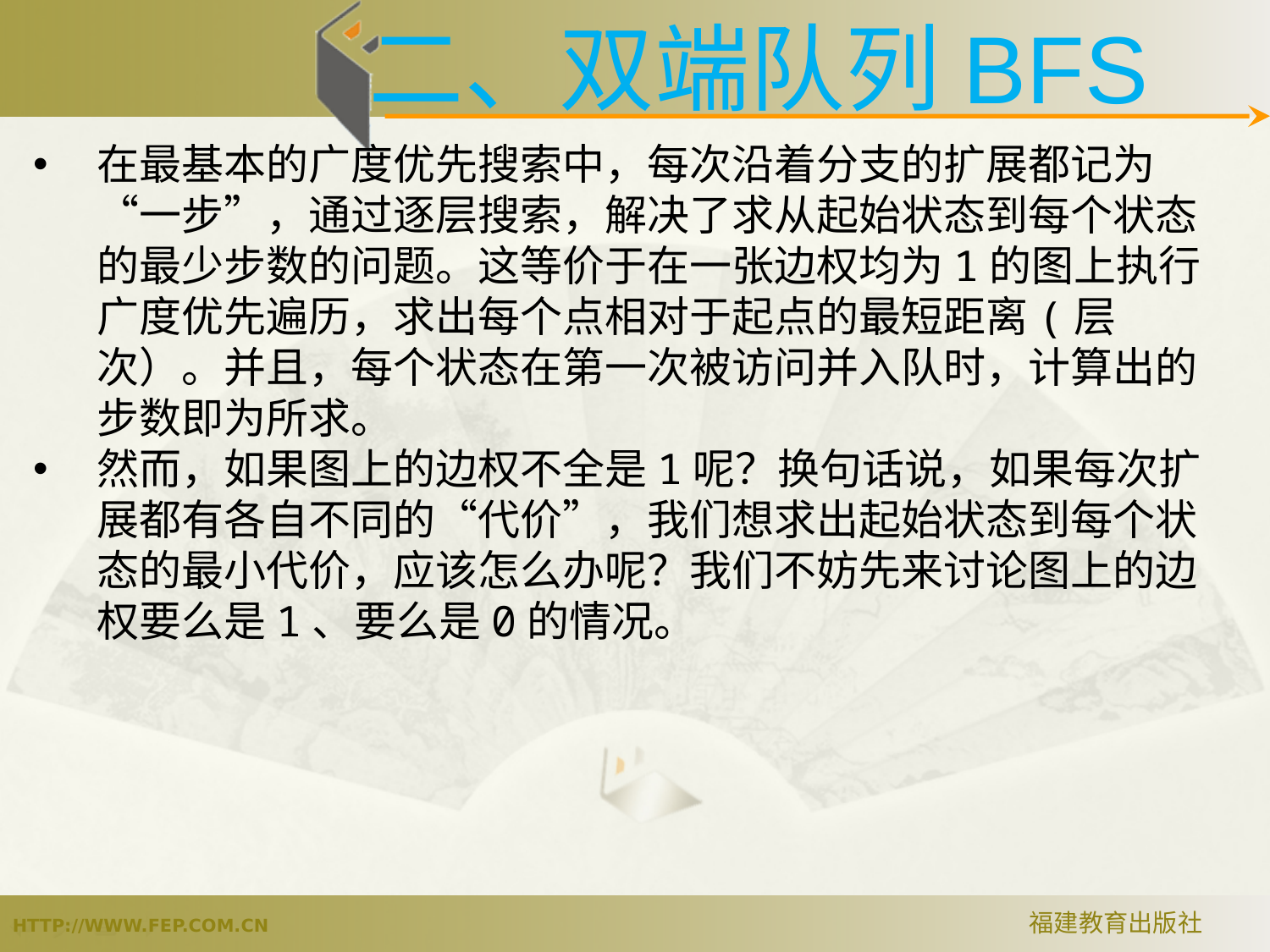

二、双端队列BFS
在最基本的广度优先搜索中，每次沿着分支的扩展都记为“一步”，通过逐层搜索，解决了求从起始状态到每个状态的最少步数的问题。这等价于在一张边权均为1的图上执行广度优先遍历，求出每个点相对于起点的最短距离(层次）。并且，每个状态在第一次被访问并入队时，计算出的步数即为所求。
然而，如果图上的边权不全是1呢？换句话说，如果每次扩展都有各自不同的“代价”，我们想求出起始状态到每个状态的最小代价，应该怎么办呢？我们不妨先来讨论图上的边权要么是1、要么是0的情况。